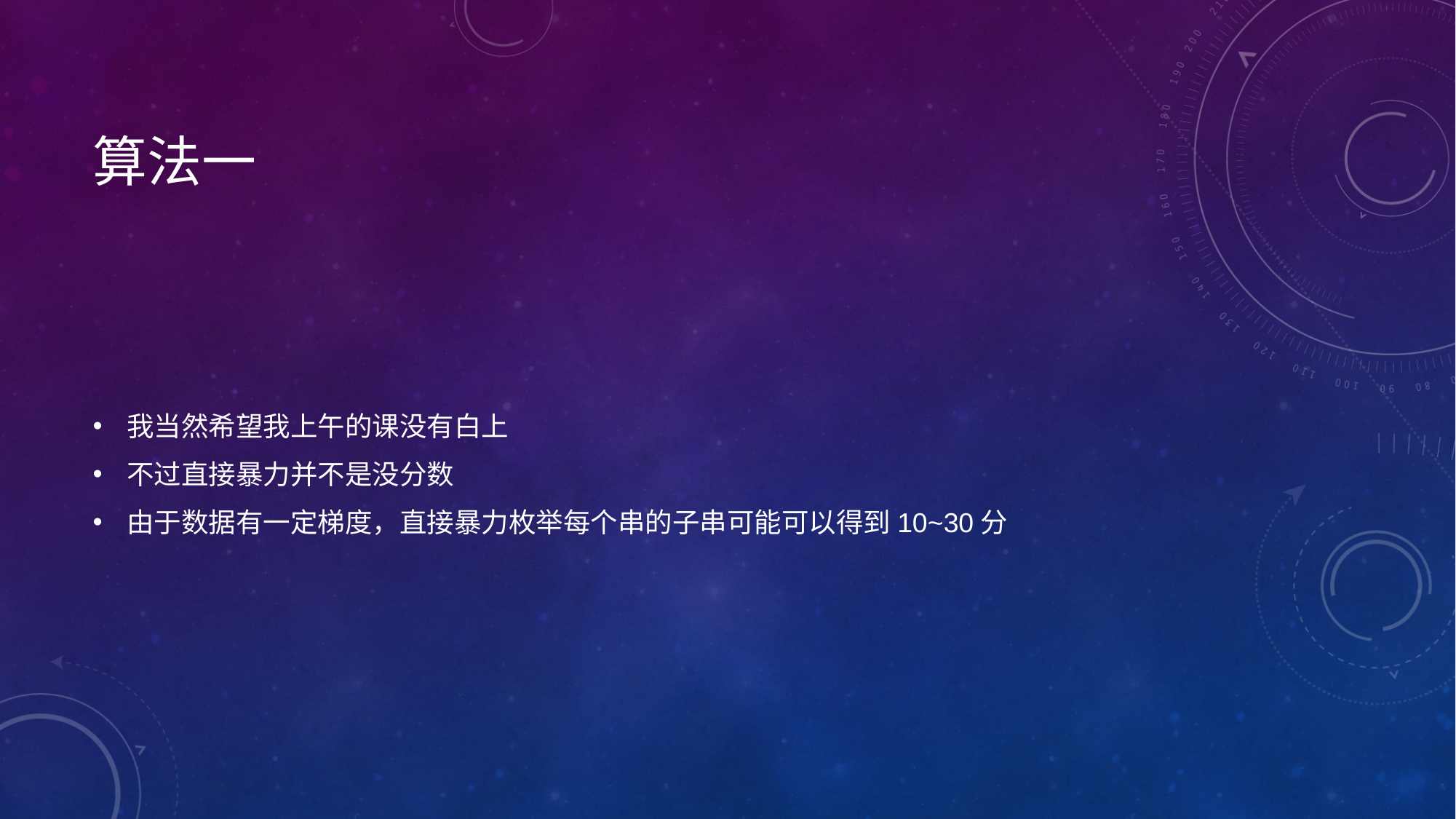

# 算法一
我当然希望我上午的课没有白上
不过直接暴力并不是没分数
由于数据有一定梯度，直接暴力枚举每个串的子串可能可以得到10~30分